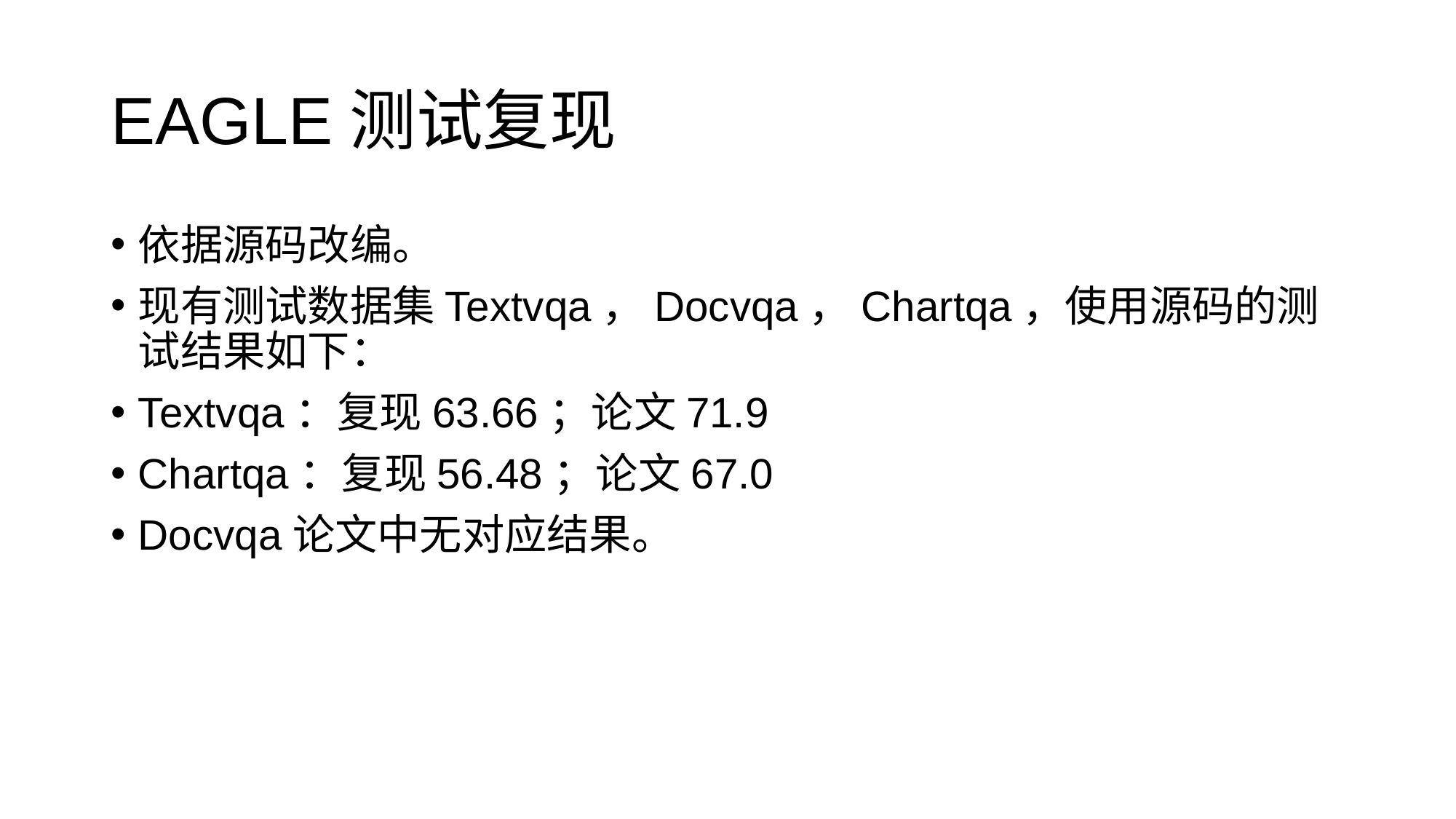

# EAGLE测试复现
依据源码改编。
现有测试数据集Textvqa，Docvqa，Chartqa，使用源码的测试结果如下：
Textvqa：复现63.66；论文71.9
Chartqa：复现56.48；论文67.0
Docvqa论文中无对应结果。